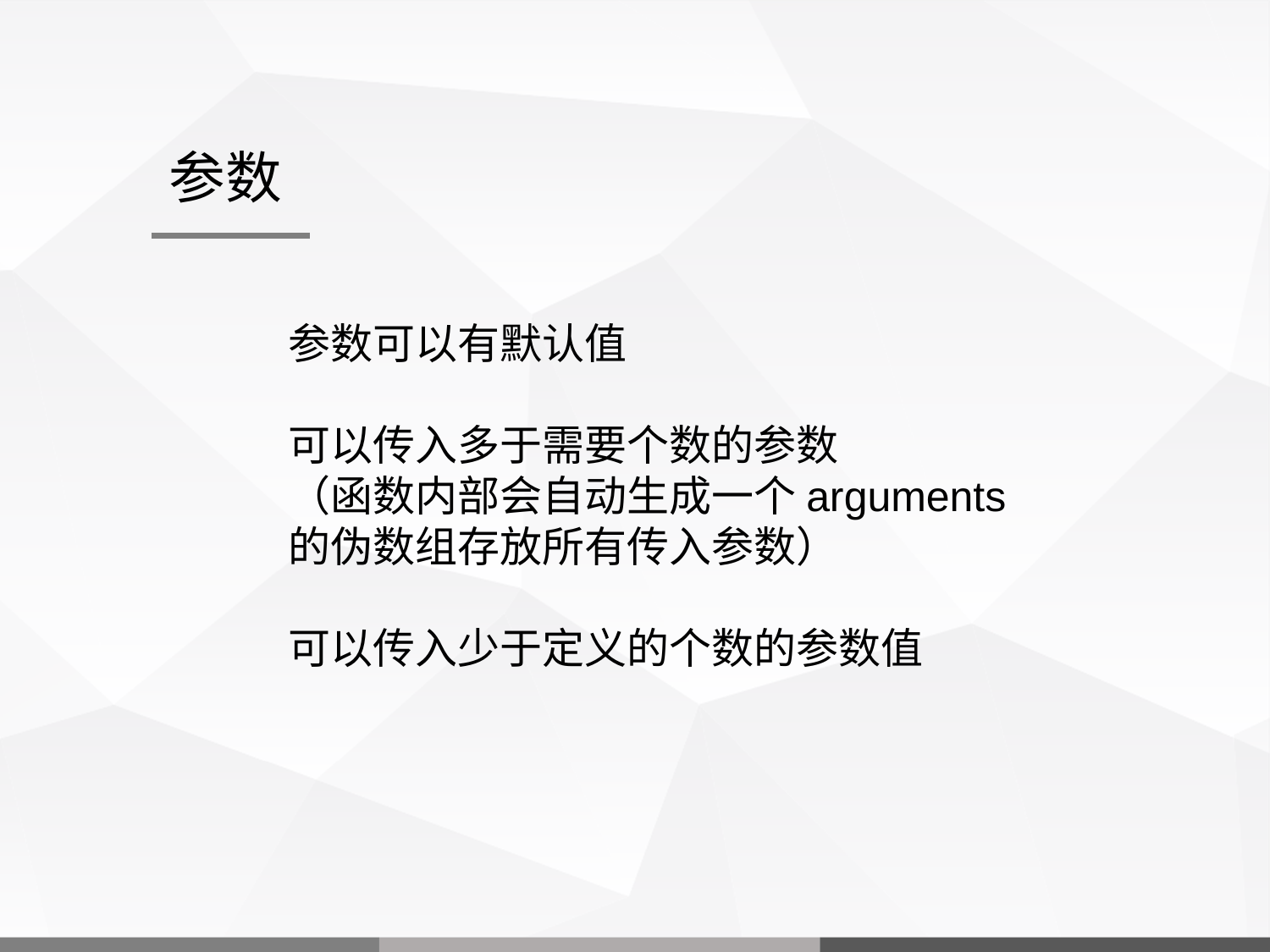

参数
参数可以有默认值

可以传入多于需要个数的参数
（函数内部会自动生成一个arguments的伪数组存放所有传入参数）

可以传入少于定义的个数的参数值